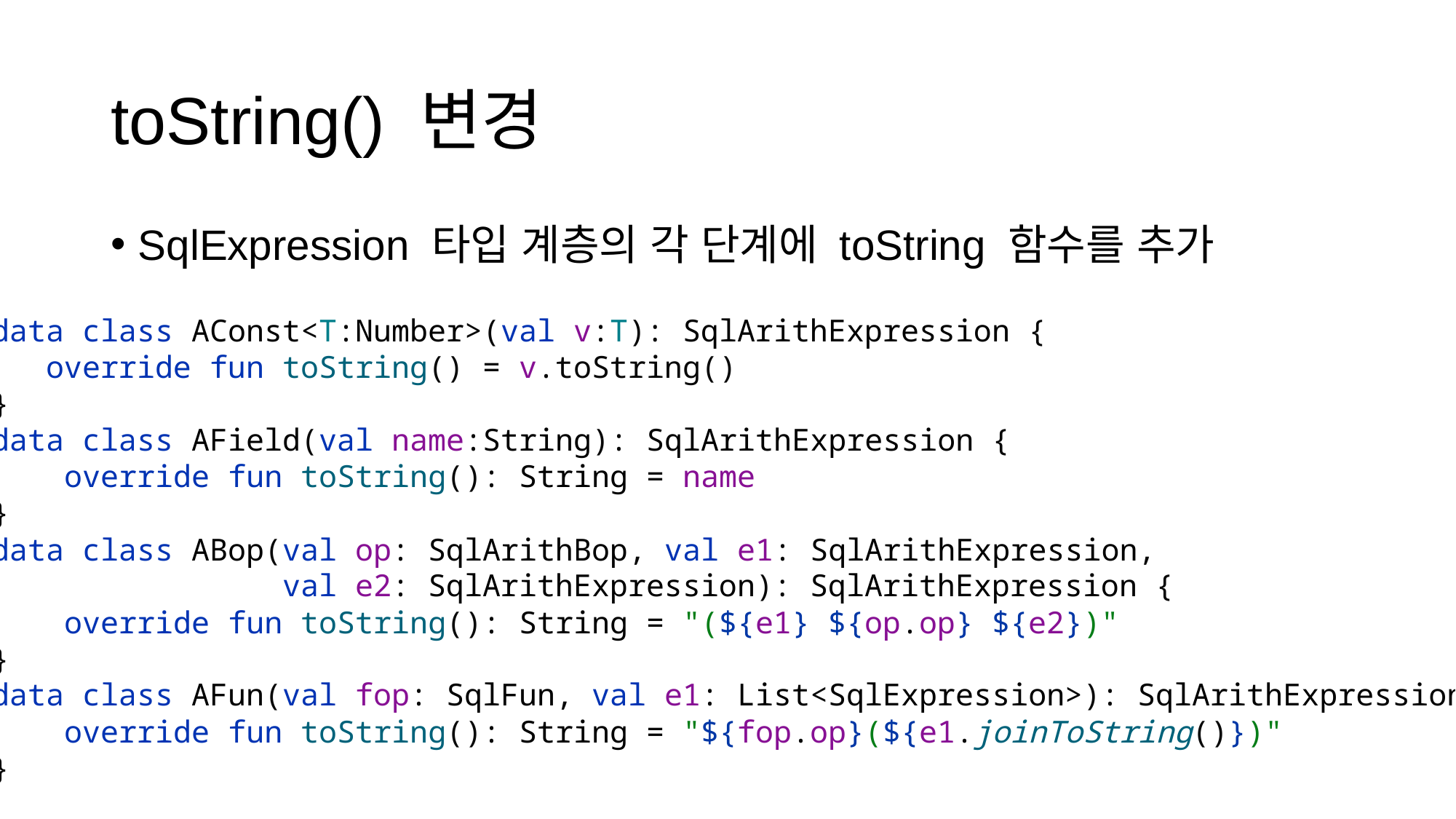

# toString() 변경
SqlExpression 타입 계층의 각 단계에 toString 함수를 추가
data class AConst<T:Number>(val v:T): SqlArithExpression {
   override fun toString() = v.toString()
}
data class AField(val name:String): SqlArithExpression {
    override fun toString(): String = name
}
data class ABop(val op: SqlArithBop, val e1: SqlArithExpression,
                val e2: SqlArithExpression): SqlArithExpression {
    override fun toString(): String = "(${e1} ${op.op} ${e2})"
}
data class AFun(val fop: SqlFun, val e1: List<SqlExpression>): SqlArithExpression {
    override fun toString(): String = "${fop.op}(${e1.joinToString()})"
}